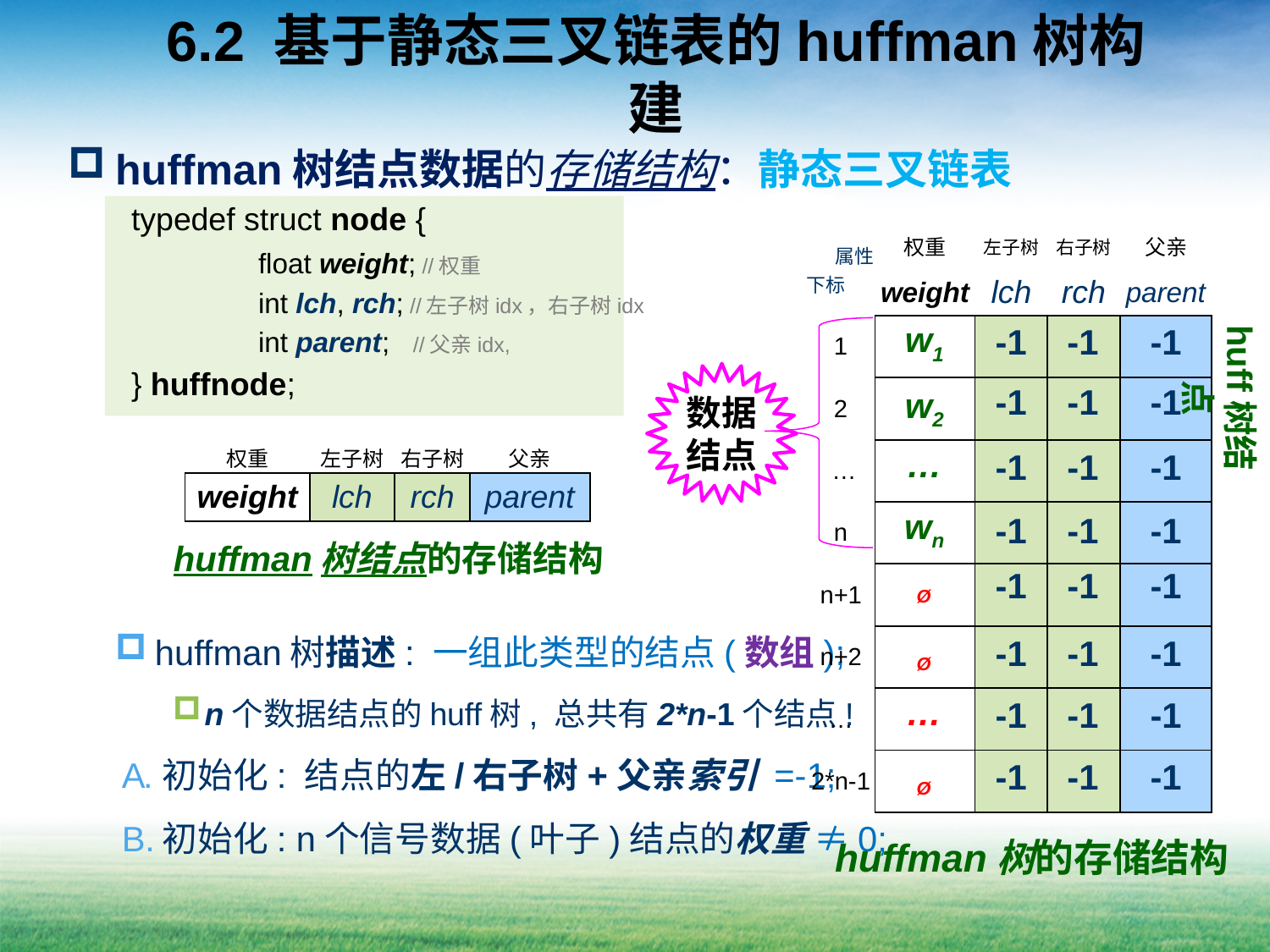

# 6.2 基于静态三叉链表的huffman树构建
huffman树结点数据的存储结构：静态三叉链表
typedef struct node {
	float weight; //权重
	int lch, rch; //左子树idx，右子树idx
	int parent;   //父亲idx,
} huffnode;

huffman树描述: 一组此类型的结点(数组);
n个数据结点的huff树, 总共有2*n-1个结点!
初始化: 结点的左/右子树+父亲索引 =-1;
初始化: n个信号数据(叶子)结点的权重 ≠0;

| 属性 下标 | 权重 | 左子树 | 右子树 | 父亲 |
| --- | --- | --- | --- | --- |
|  | weight | lch | rch | parent |
| 1 |  |  |  |  |
| 2 |  |  |  |  |
| … |  |  |  |  |
| n |  |  |  |  |
| n+1 |  |  |  |  |
| n+2 |  |  |  |  |
| … |  |  |  |  |
| 2\*n-1 |  |  |  |  |
huff树结点
w1
-1
-1
-1

数据结点
-1
-1
-1
w2
…
-1
-1
-1
| 权重 | 左子树 | 右子树 | 父亲 |
| --- | --- | --- | --- |
| weight | lch | rch | parent |
wn
-1
-1
-1
huffman树结点的存储结构
Ø
-1
-1
-1
Ø
-1
-1
-1
…
-1
-1
-1
-1
-1
-1
Ø
huffman树的存储结构